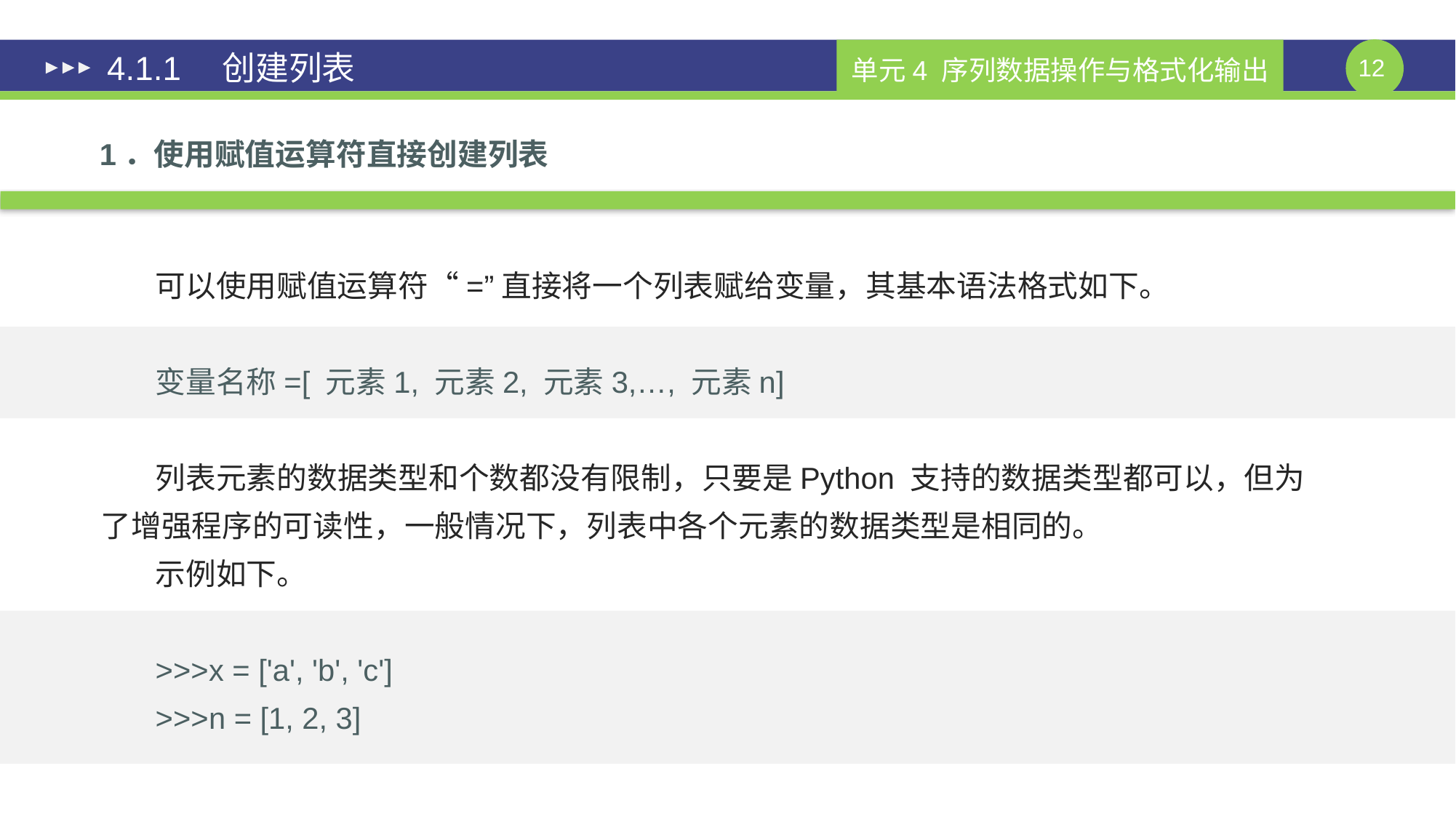

# 4.1.1　创建列表
1．使用赋值运算符直接创建列表

可以使用赋值运算符“=”直接将一个列表赋给变量，其基本语法格式如下。

变量名称=[ 元素1, 元素2, 元素3,…, 元素n]

列表元素的数据类型和个数都没有限制，只要是Python 支持的数据类型都可以，但为了增强程序的可读性，一般情况下，列表中各个元素的数据类型是相同的。
示例如下。

>>>x = ['a', 'b', 'c']
>>>n = [1, 2, 3]